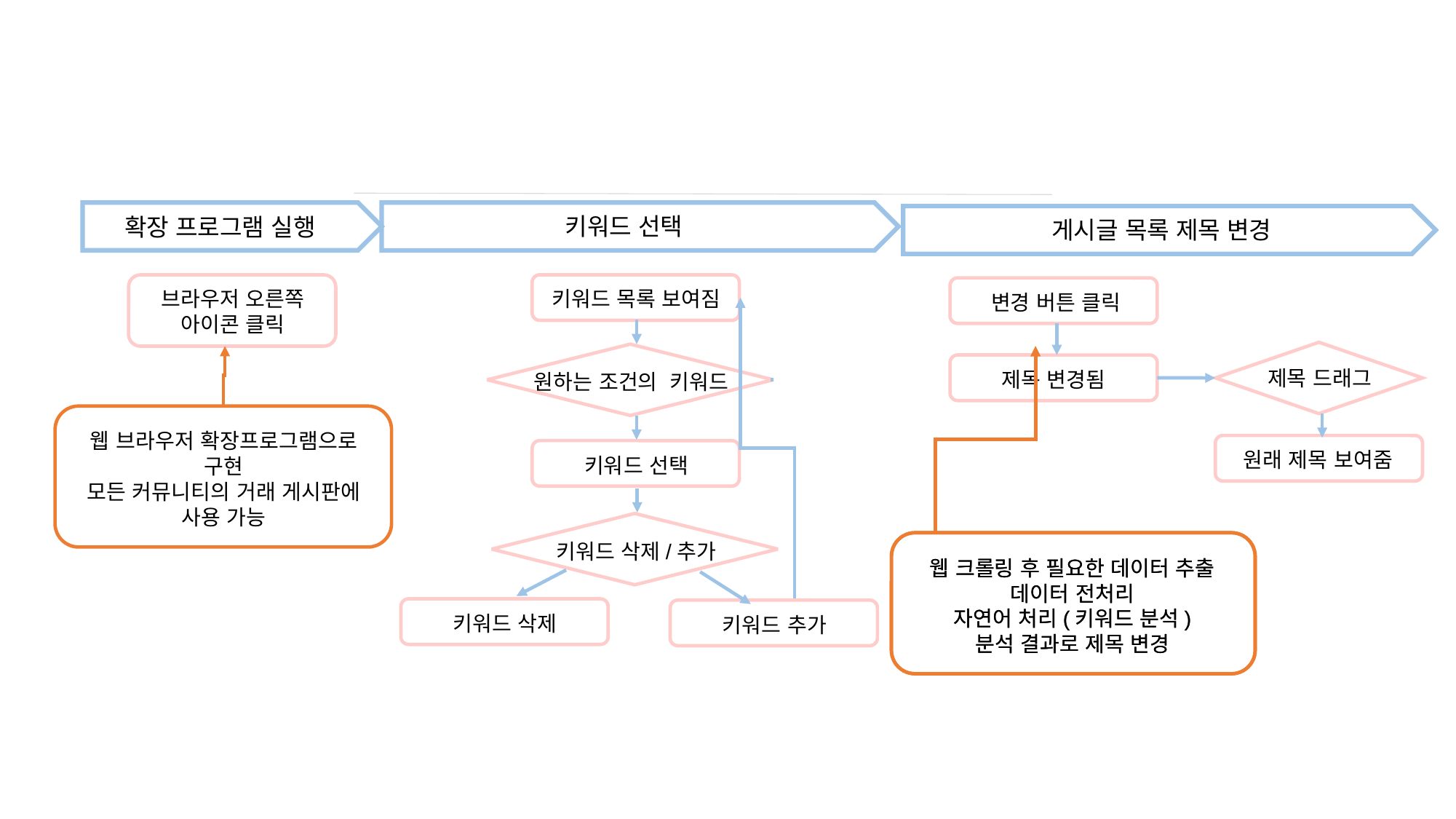

키워드 선택
확장 프로그램 실행
게시글 목록 제목 변경

브라우저 오른쪽 아이콘 클릭
키워드 목록 보여짐
변경 버튼 클릭

제목 드래그
제목 변경됨
원하는 조건의  키워드

웹 브라우저 확장프로그램으로 구현
모든 커뮤니티의 거래 게시판에 사용 가능

원래 제목 보여줌
키워드 선택

키워드 삭제/추가

웹 크롤링 후 필요한 데이터 추출
데이터 전처리
자연어 처리(키워드 분석)
분석 결과로 제목 변경
웹 크롤링 후 필요한 데이터 추출
데이터 전처리
자연어 처리(키워드 분석)
분석 결과로 제목 변경

키워드 삭제
키워드 추가